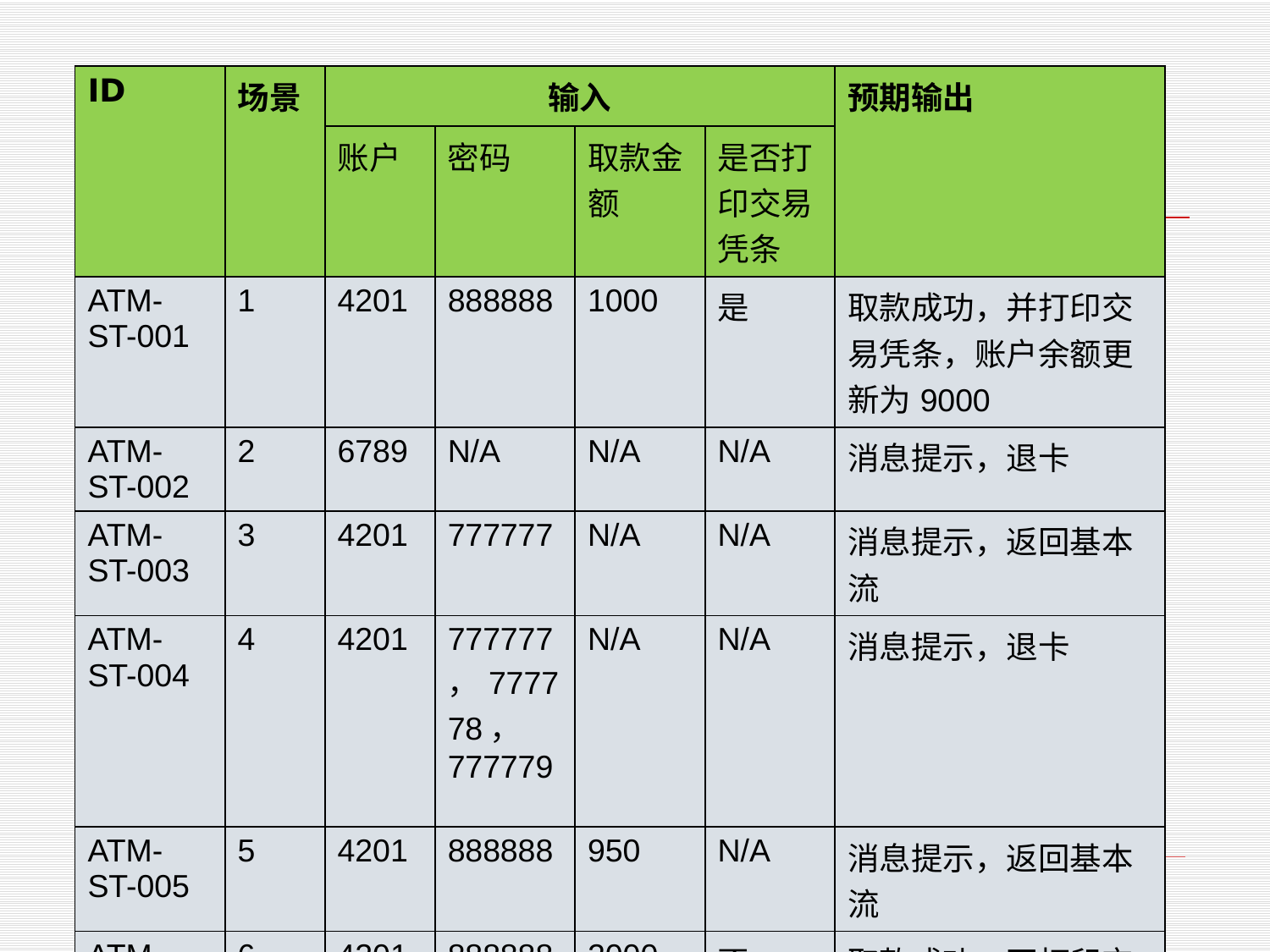

# 3.6 基于场景的测试
| ID | 场景 | 输入 |  |  |  | 预期输出 |
| --- | --- | --- | --- | --- | --- | --- |
|  |  | 账户 | 密码 | 取款金额 | 是否打印交易凭条 |  |
| ATM-ST-001 | 1 | 4201 | 888888 | 1000 | 是 | 取款成功，并打印交易凭条，账户余额更新为9000 |
| ATM-ST-002 | 2 | 6789 | N/A | N/A | N/A | 消息提示，退卡 |
| ATM-ST-003 | 3 | 4201 | 777777 | N/A | N/A | 消息提示，返回基本流 |
| ATM-ST-004 | 4 | 4201 | 777777，777778， 777779 | N/A | N/A | 消息提示，退卡 |
| ATM-ST-005 | 5 | 4201 | 888888 | 950 | N/A | 消息提示，返回基本流 |
| ATM-ST-006 | 6 | 4201 | 888888 | 2000 | 否 | 取款成功，不打印交易凭条，账户余额更新为7000 |
测试用例设计